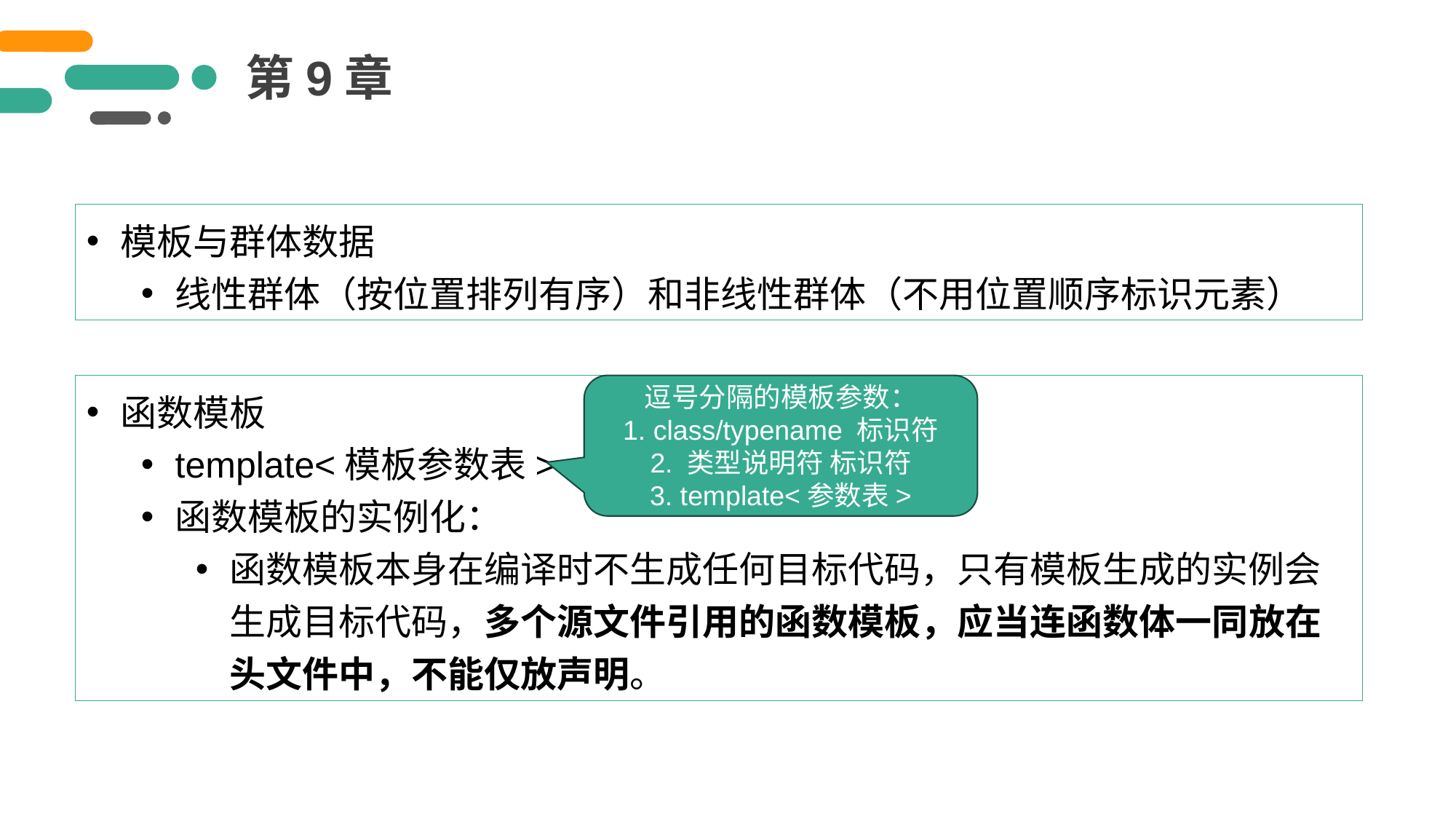

第9章
模板与群体数据
线性群体（按位置排列有序）和非线性群体（不用位置顺序标识元素）
函数模板
template<模板参数表>
函数模板的实例化：
函数模板本身在编译时不生成任何目标代码，只有模板生成的实例会生成目标代码，多个源文件引用的函数模板，应当连函数体一同放在头文件中，不能仅放声明。
逗号分隔的模板参数：
1. class/typename 标识符
2. 类型说明符 标识符
3. template<参数表>